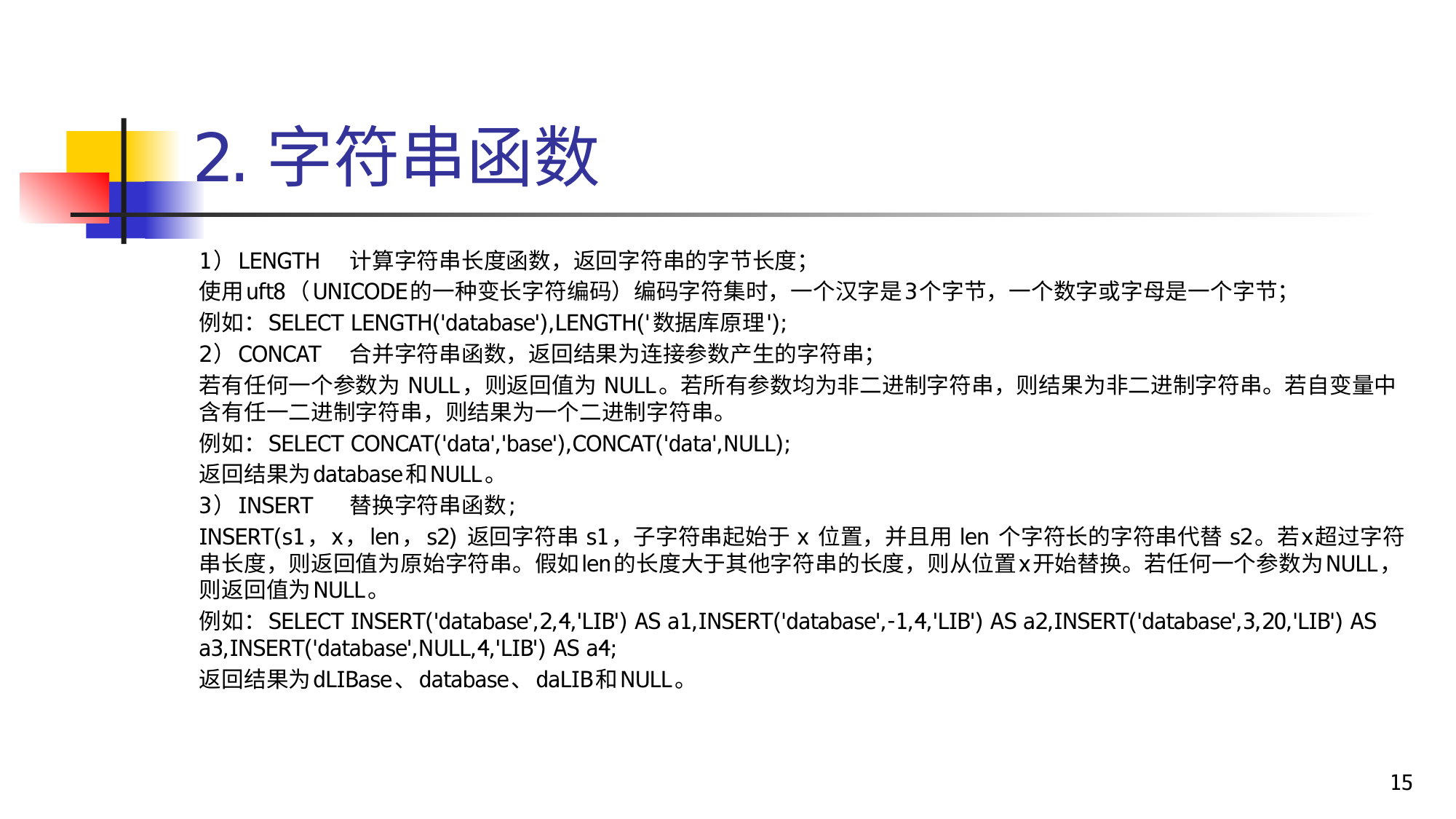

# 2.字符串函数
1）LENGTH	计算字符串长度函数，返回字符串的字节长度；
使用uft8（UNICODE的一种变长字符编码）编码字符集时，一个汉字是3个字节，一个数字或字母是一个字节；
例如：SELECT LENGTH('database'),LENGTH('数据库原理');
2）CONCAT	合并字符串函数，返回结果为连接参数产生的字符串；
若有任何一个参数为 NULL，则返回值为 NULL。若所有参数均为非二进制字符串，则结果为非二进制字符串。若自变量中含有任一二进制字符串，则结果为一个二进制字符串。
例如：SELECT CONCAT('data','base'),CONCAT('data',NULL);
返回结果为database和NULL。
3）INSERT	替换字符串函数;
INSERT(s1，x，len，s2) 返回字符串 s1，子字符串起始于 x 位置，并且用 len 个字符长的字符串代替 s2。若x超过字符串长度，则返回值为原始字符串。假如len的长度大于其他字符串的长度，则从位置x开始替换。若任何一个参数为NULL，则返回值为NULL。
例如：SELECT INSERT('database',2,4,'LIB') AS a1,INSERT('database',-1,4,'LIB') AS a2,INSERT('database',3,20,'LIB') AS a3,INSERT('database',NULL,4,'LIB') AS a4;
返回结果为dLIBase、database、daLIB和NULL。
15